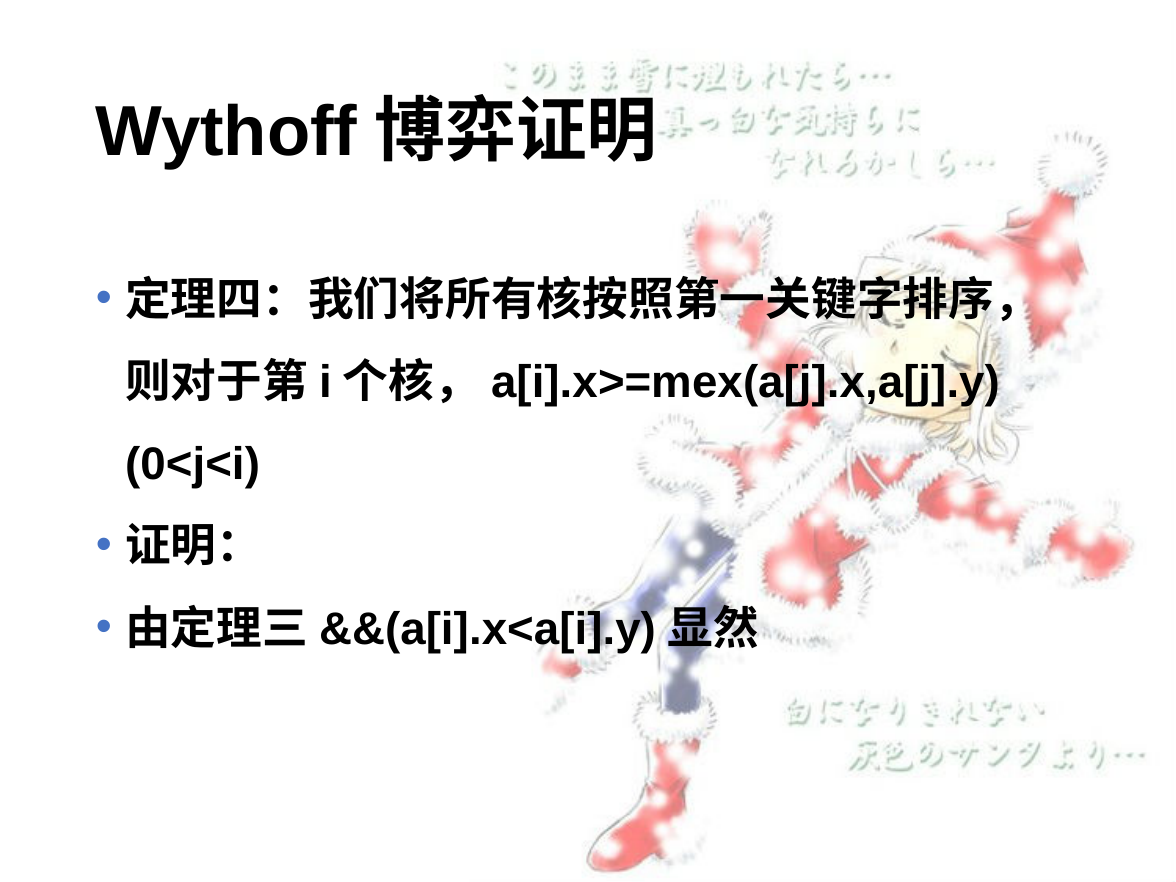

# Wythoff博弈证明
定理四：我们将所有核按照第一关键字排序，则对于第i个核，a[i].x>=mex(a[j].x,a[j].y)(0<j<i)
证明：
由定理三&&(a[i].x<a[i].y)显然